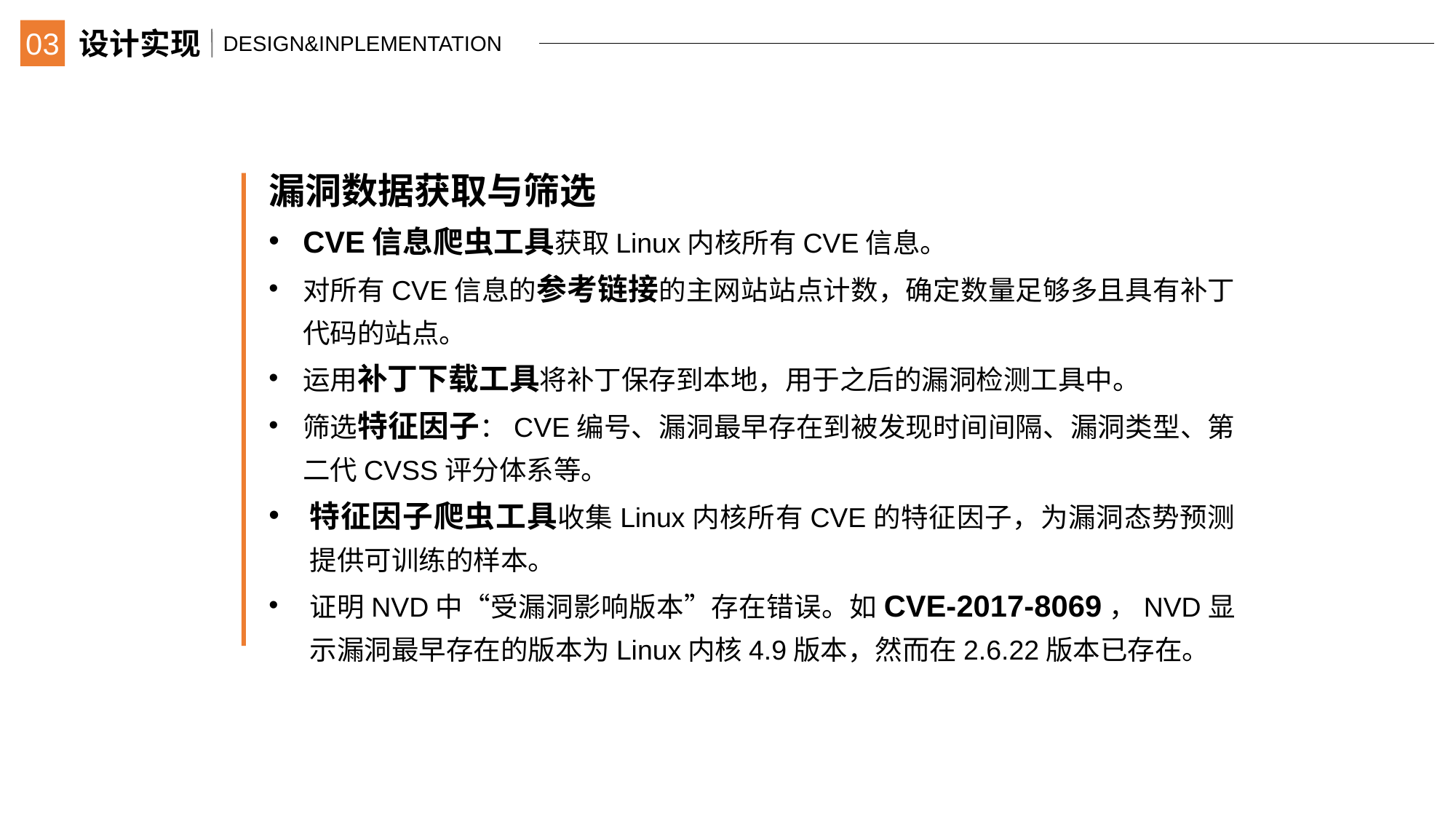

03
设计实现

DESIGN&INPLEMENTATION
漏洞数据获取与筛选

CVE信息爬虫工具获取Linux内核所有CVE信息。
对所有CVE信息的参考链接的主网站站点计数，确定数量足够多且具有补丁代码的站点。
运用补丁下载工具将补丁保存到本地，用于之后的漏洞检测工具中。
筛选特征因子：CVE编号、漏洞最早存在到被发现时间间隔、漏洞类型、第二代CVSS评分体系等。
特征因子爬虫工具收集Linux内核所有CVE的特征因子，为漏洞态势预测提供可训练的样本。
证明NVD中“受漏洞影响版本”存在错误。如CVE-2017-8069，NVD显示漏洞最早存在的版本为Linux内核4.9版本，然而在2.6.22版本已存在。